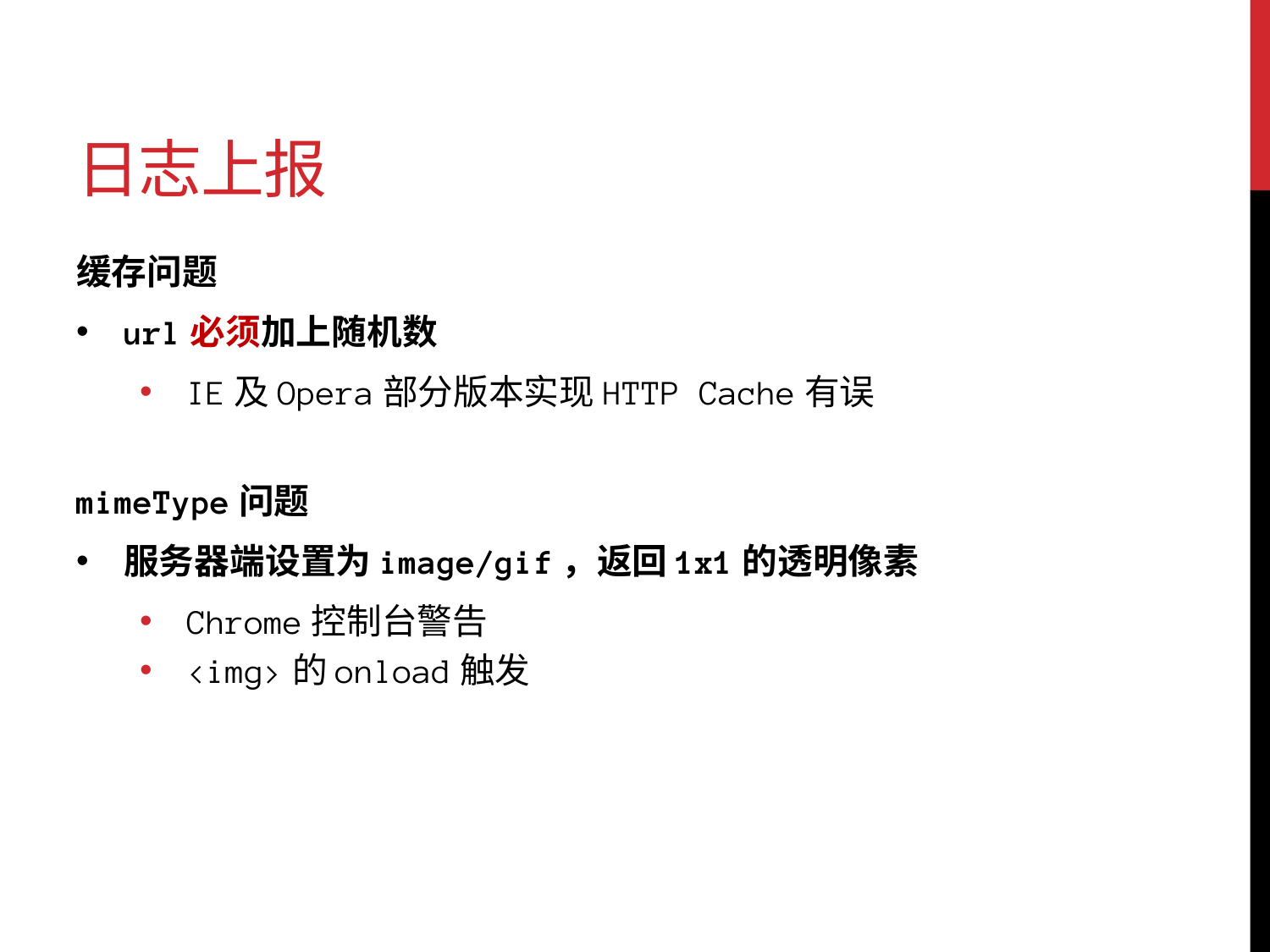

# 日志上报
缓存问题
url必须加上随机数
IE及Opera部分版本实现HTTP Cache有误

mimeType问题
服务器端设置为image/gif，返回1x1的透明像素
Chrome控制台警告
<img>的onload触发